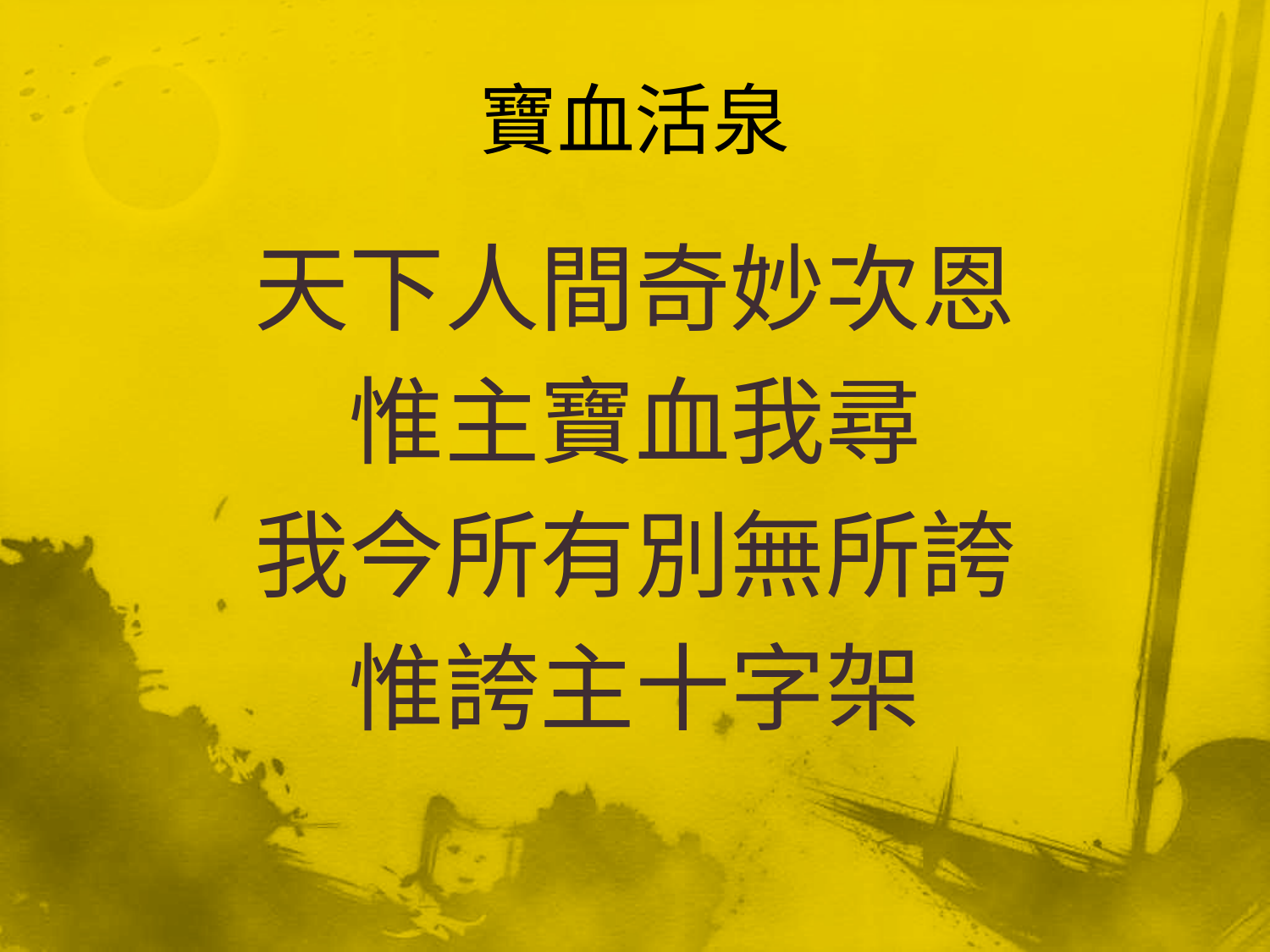

# 寶血活泉
天下人間奇妙次恩
惟主寶血我尋
我今所有別無所誇
惟誇主十字架